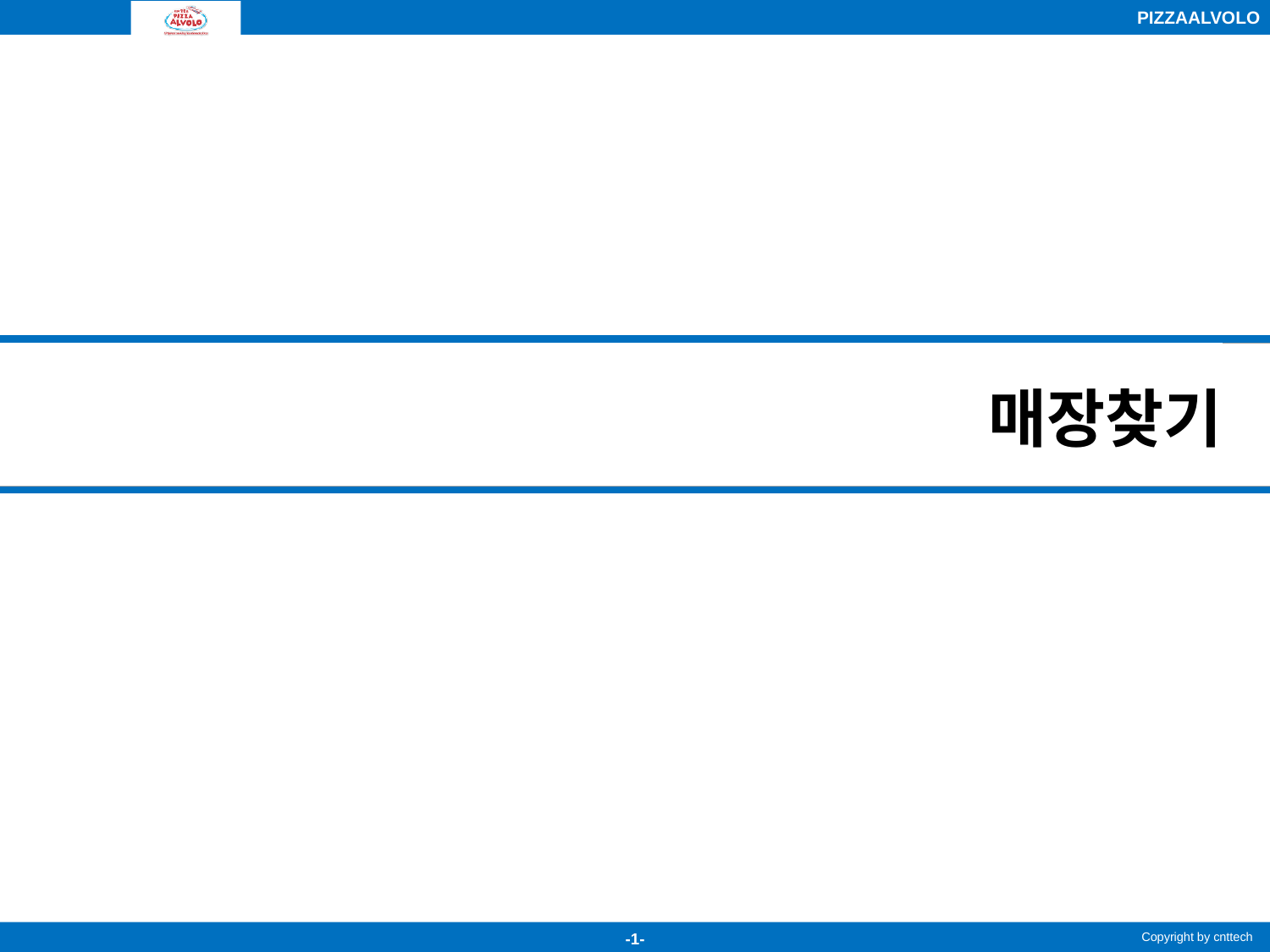

|  |  |
| --- | --- |
| 매장찾기 |  |
|  |  |